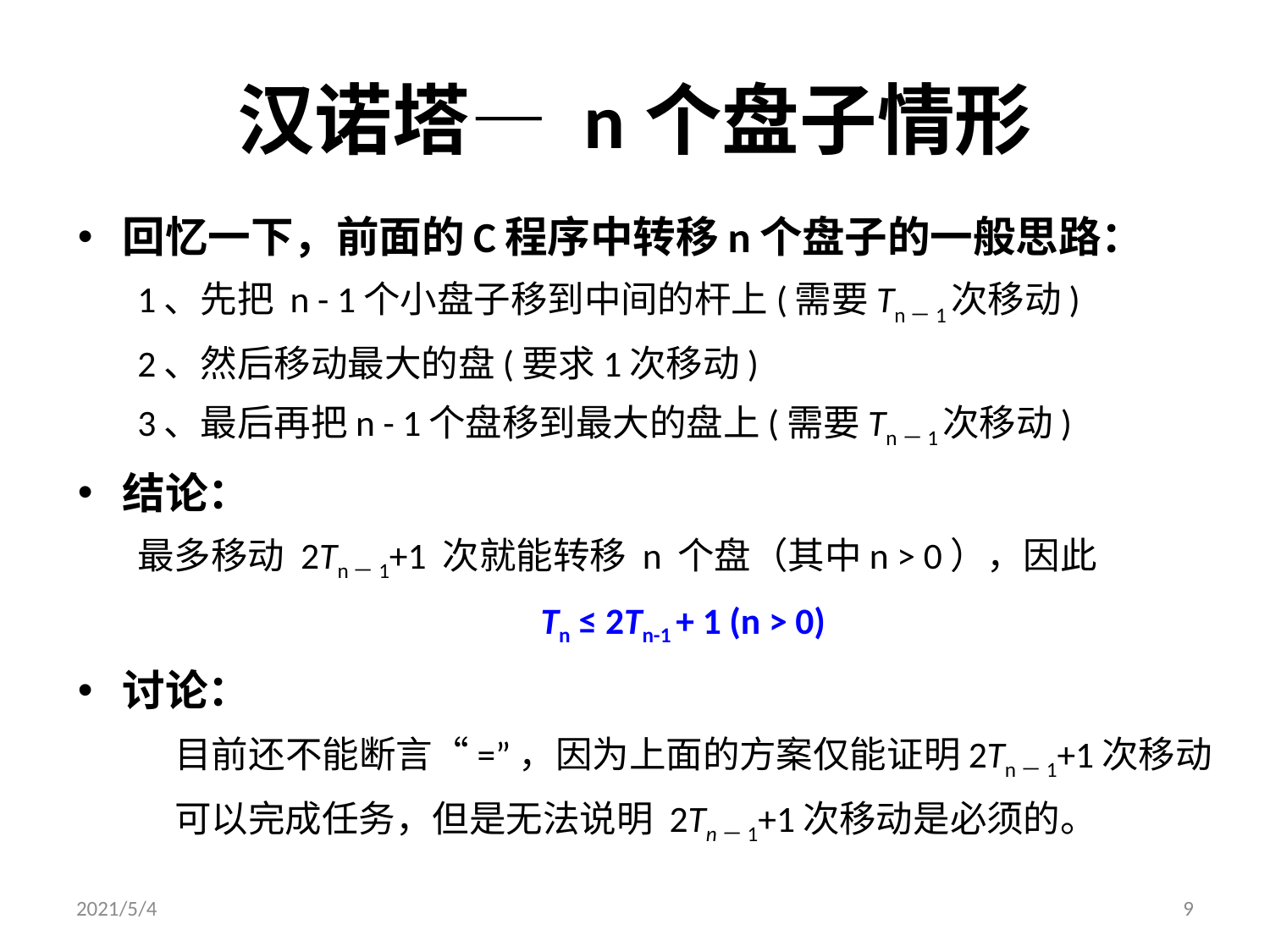

# 汉诺塔— n个盘子情形
回忆一下，前面的C程序中转移n个盘子的一般思路：
1、先把 n - 1个小盘子移到中间的杆上(需要Tn－1次移动)
2、然后移动最大的盘(要求1次移动)
3、最后再把n - 1个盘移到最大的盘上(需要Tn－1次移动)
结论：
最多移动 2Tn－1+1 次就能转移 n 个盘（其中n > 0），因此
  Tn ≤ 2Tn-1 + 1 (n > 0)
讨论：
目前还不能断言“=”，因为上面的方案仅能证明2Tn－1+1次移动可以完成任务，但是无法说明 2Tn－1+1次移动是必须的。

2021/5/4
9